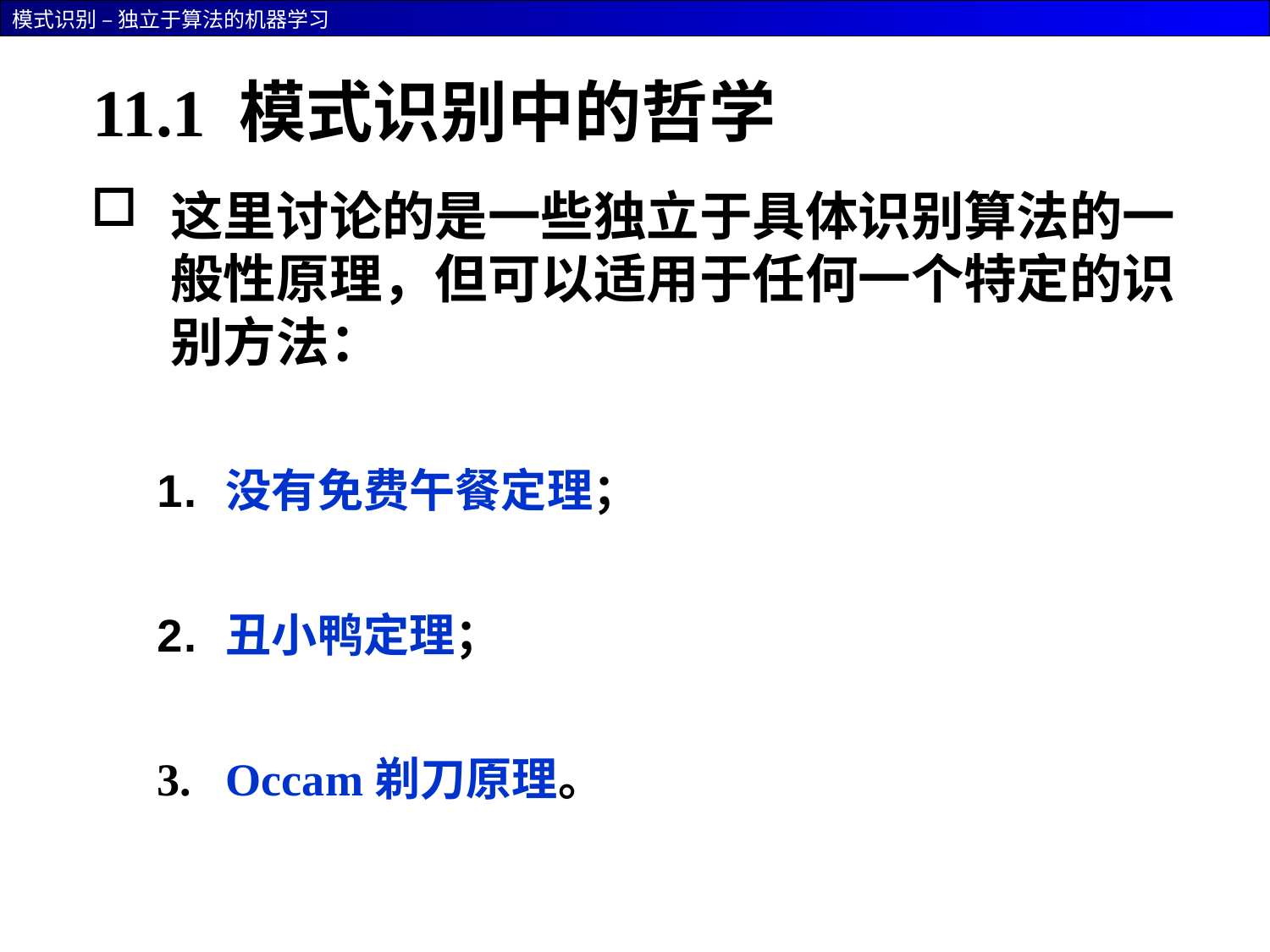

# 11.1 模式识别中的哲学
这里讨论的是一些独立于具体识别算法的一般性原理，但可以适用于任何一个特定的识别方法：

没有免费午餐定理；

丑小鸭定理；

Occam剃刀原理。